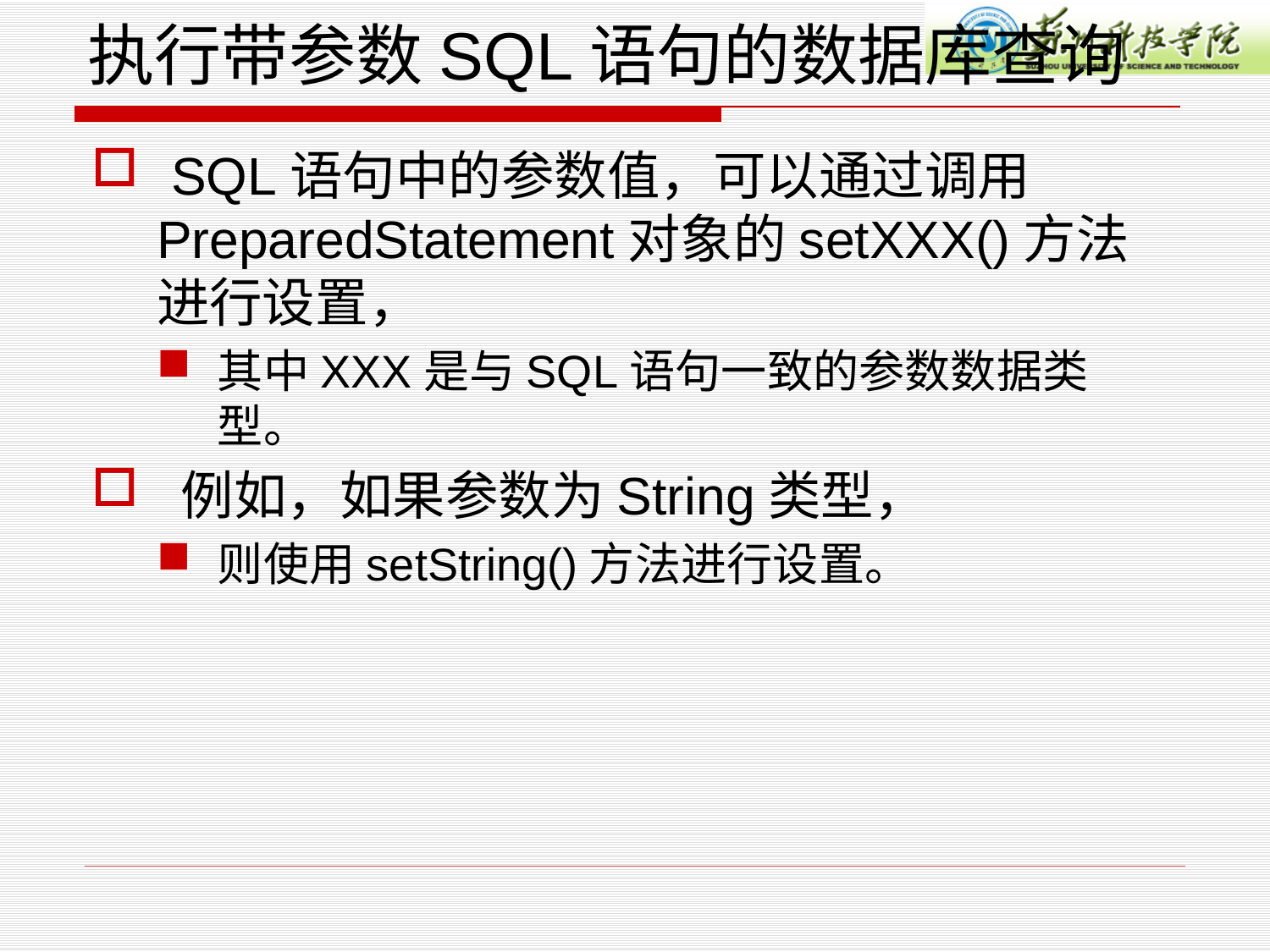

# 执行带参数SQL语句的数据库查询
 SQL语句中的参数值，可以通过调用PreparedStatement对象的setXXX()方法进行设置，
其中XXX是与SQL语句一致的参数数据类型。
 例如，如果参数为String类型，
则使用setString()方法进行设置。